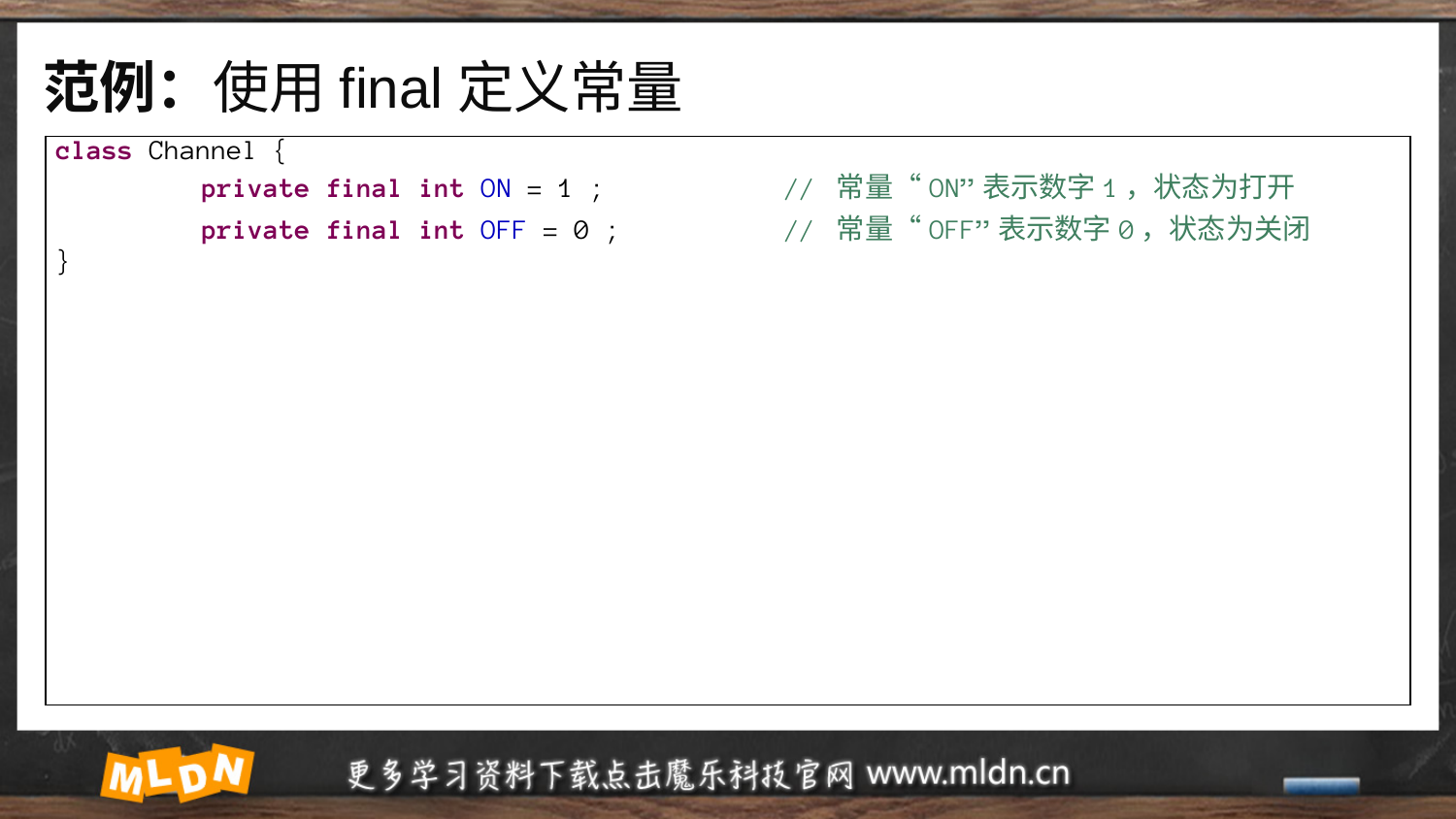

# 范例：使用final定义常量
| class Channel { private final int ON = 1 ; // 常量“ON”表示数字1，状态为打开 private final int OFF = 0 ; // 常量“OFF”表示数字0，状态为关闭 } |
| --- |